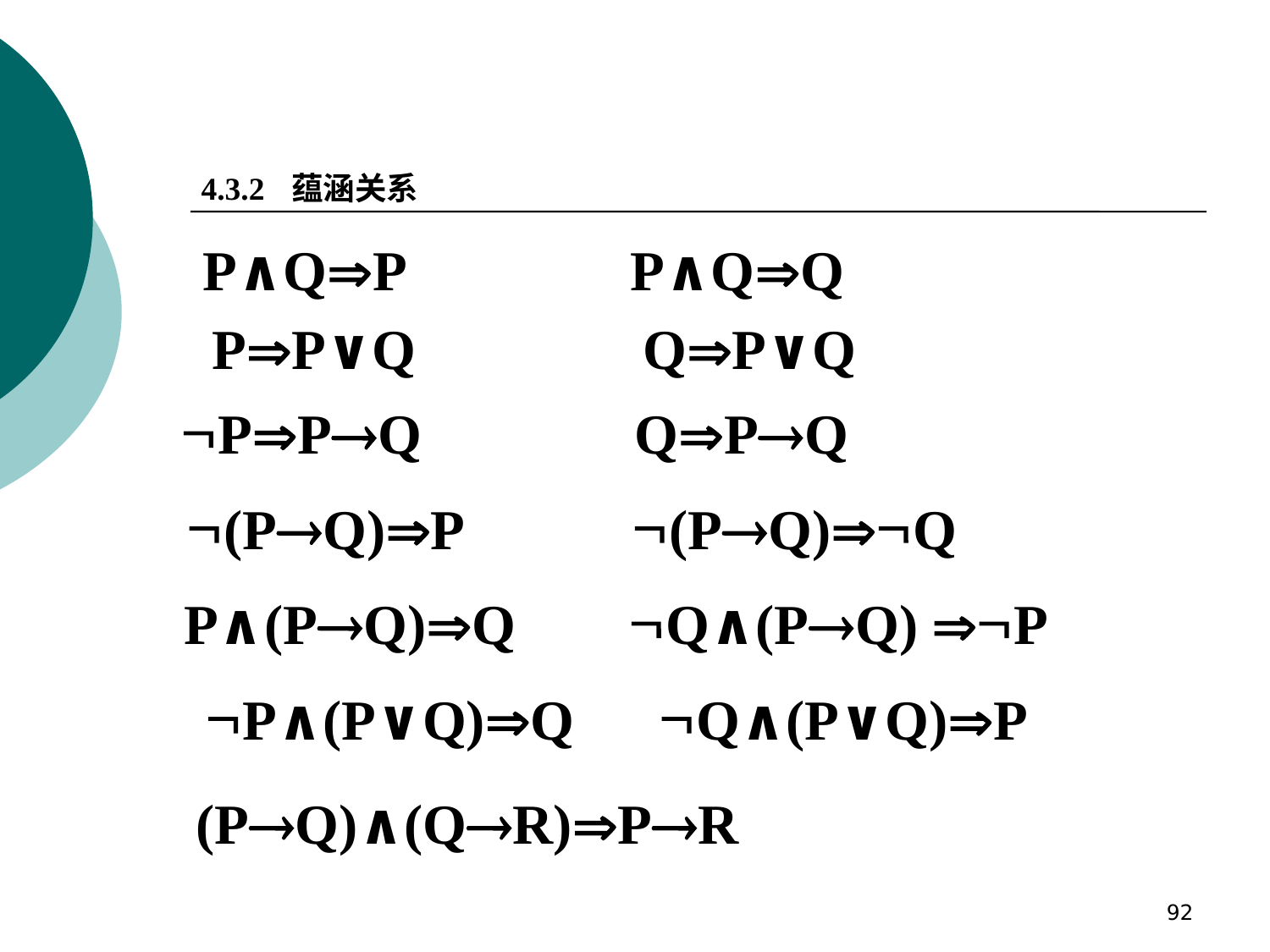

4.3.2 蕴涵关系
P∧Q⇒P                P∧Q⇒Q
P⇒P∨Q                Q⇒P∨Q
¬P⇒P→Q               Q⇒P→Q
¬(P→Q)⇒P            ¬(P→Q)⇒¬Q
P∧(P→Q)⇒Q        ¬Q∧(P→Q) ⇒¬P
¬P∧(P∨Q)⇒Q      ¬Q∧(P∨Q)⇒P
(P→Q)∧(Q→R)⇒P→R
92